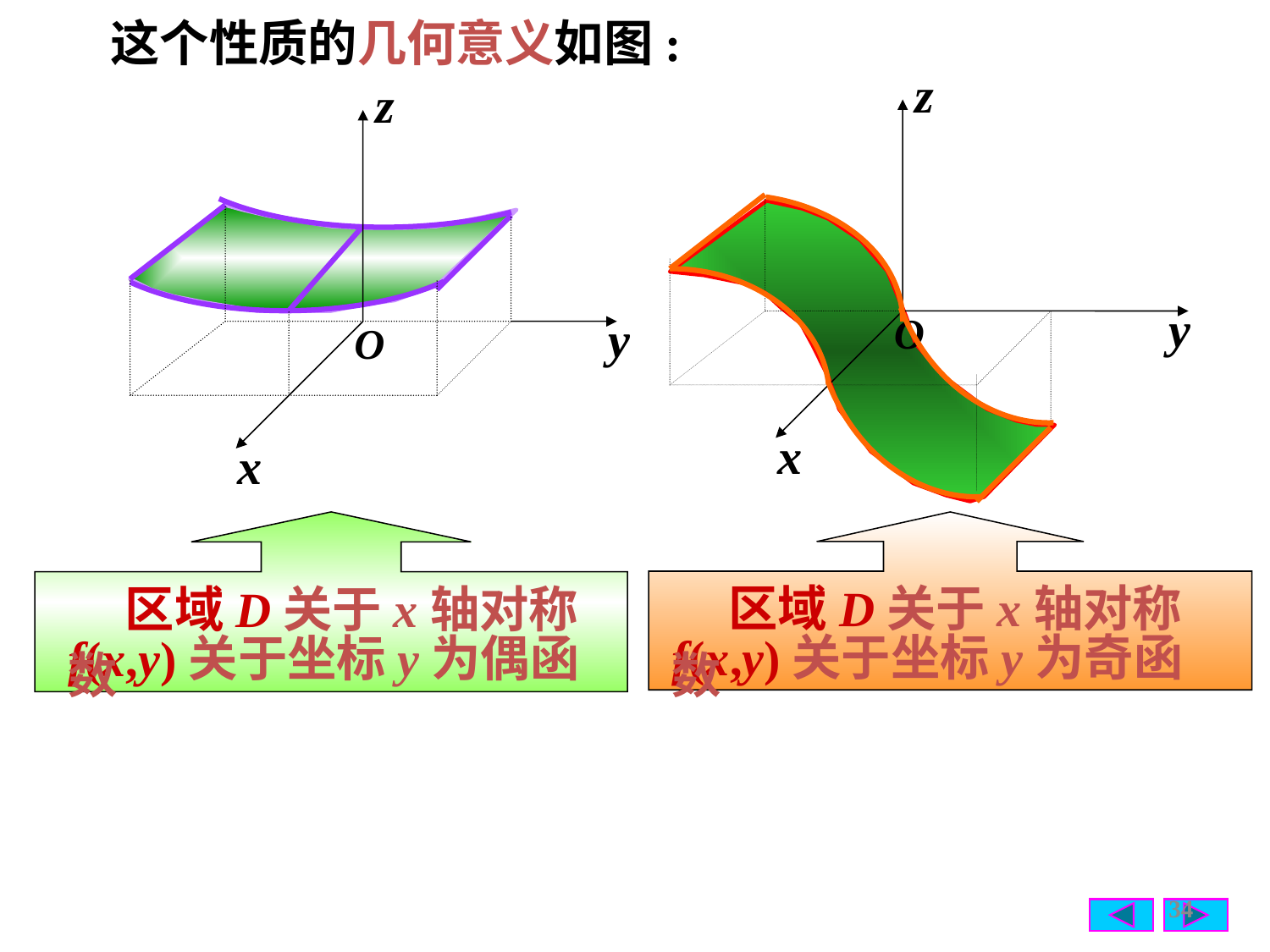

这个性质的几何意义如图:
z

y
O

x

z

y
O

x

    区域D关于x轴对称
f(x,y)关于坐标y为偶函数

    区域D关于x轴对称
f(x,y)关于坐标y为奇函数
34